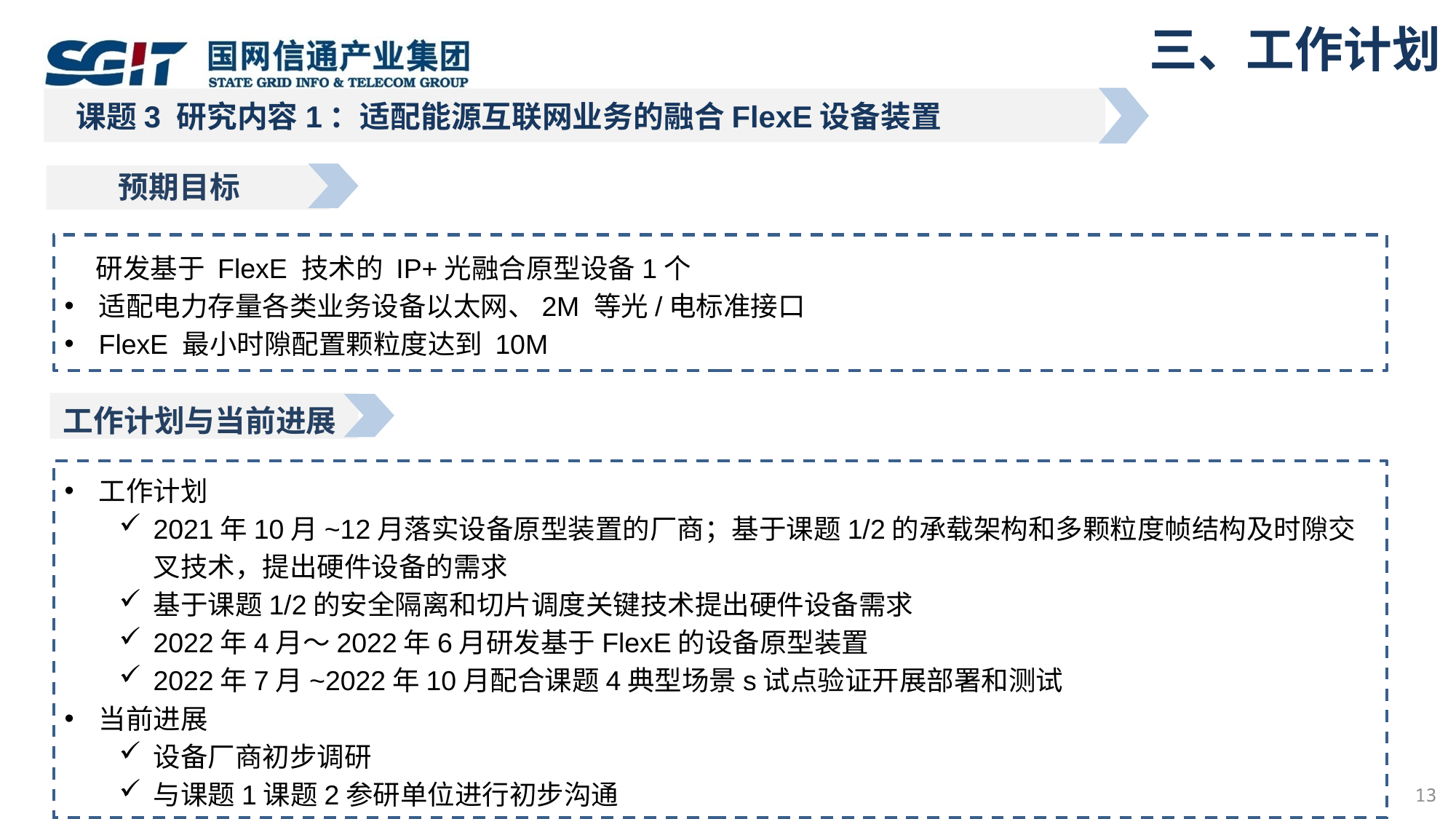

三、工作计划

课题3 研究内容1：适配能源互联网业务的融合FlexE设备装置

预期目标
    研发基于 FlexE 技术的 IP+光融合原型设备1个
适配电力存量各类业务设备以太网、2M 等光/电标准接口
FlexE 最小时隙配置颗粒度达到 10M

工作计划与当前进展

工作计划
2021年10月~12月落实设备原型装置的厂商；基于课题1/2的承载架构和多颗粒度帧结构及时隙交叉技术，提出硬件设备的需求
基于课题1/2的安全隔离和切片调度关键技术提出硬件设备需求
2022年4月～2022年6月研发基于FlexE的设备原型装置
2022年7月~2022年10月配合课题4典型场景s试点验证开展部署和测试
当前进展
设备厂商初步调研
与课题1课题2参研单位进行初步沟通

13